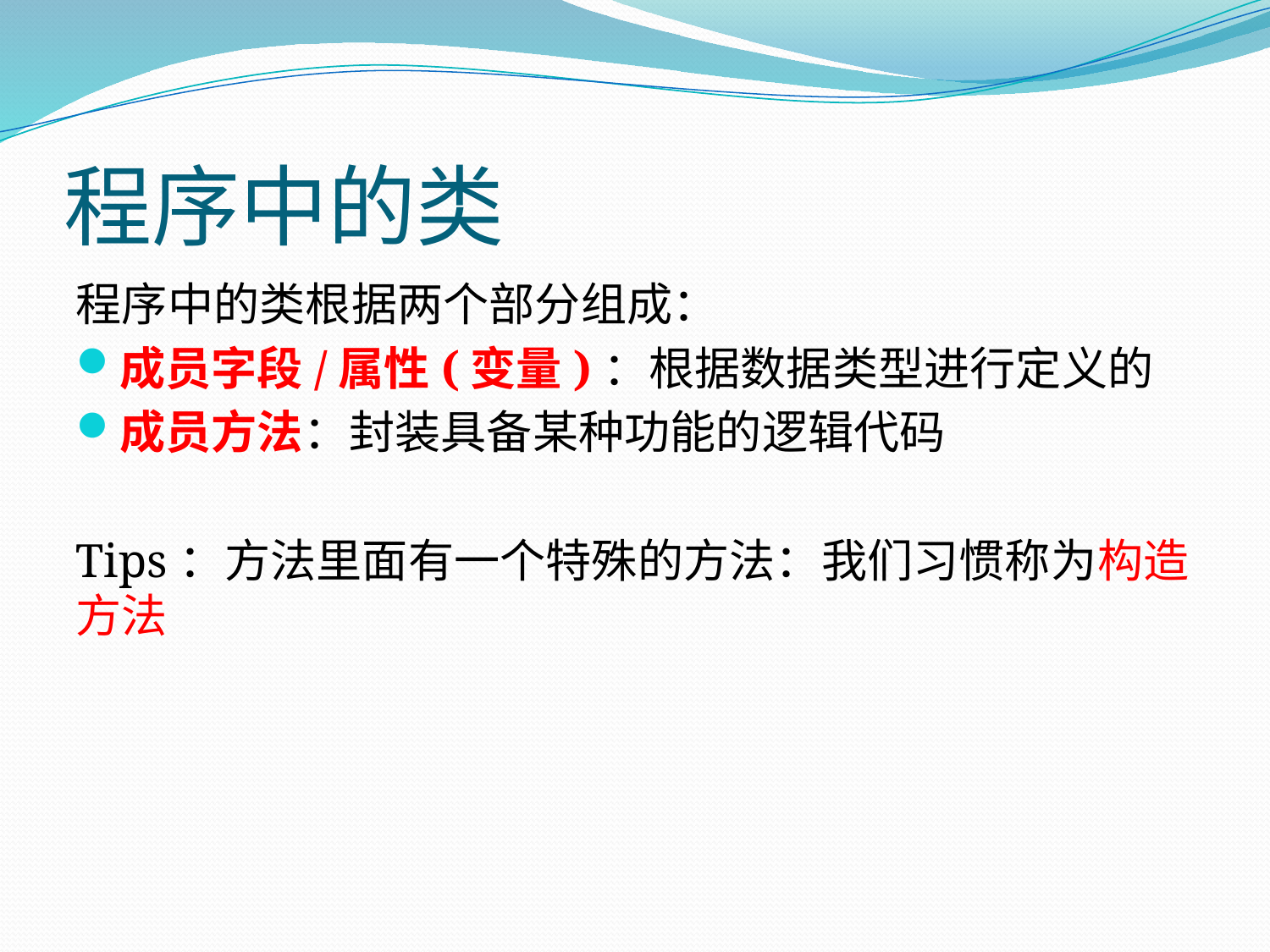

# 程序中的类
程序中的类根据两个部分组成：
成员字段/属性(变量)：根据数据类型进行定义的
成员方法：封装具备某种功能的逻辑代码

Tips：方法里面有一个特殊的方法：我们习惯称为构造方法